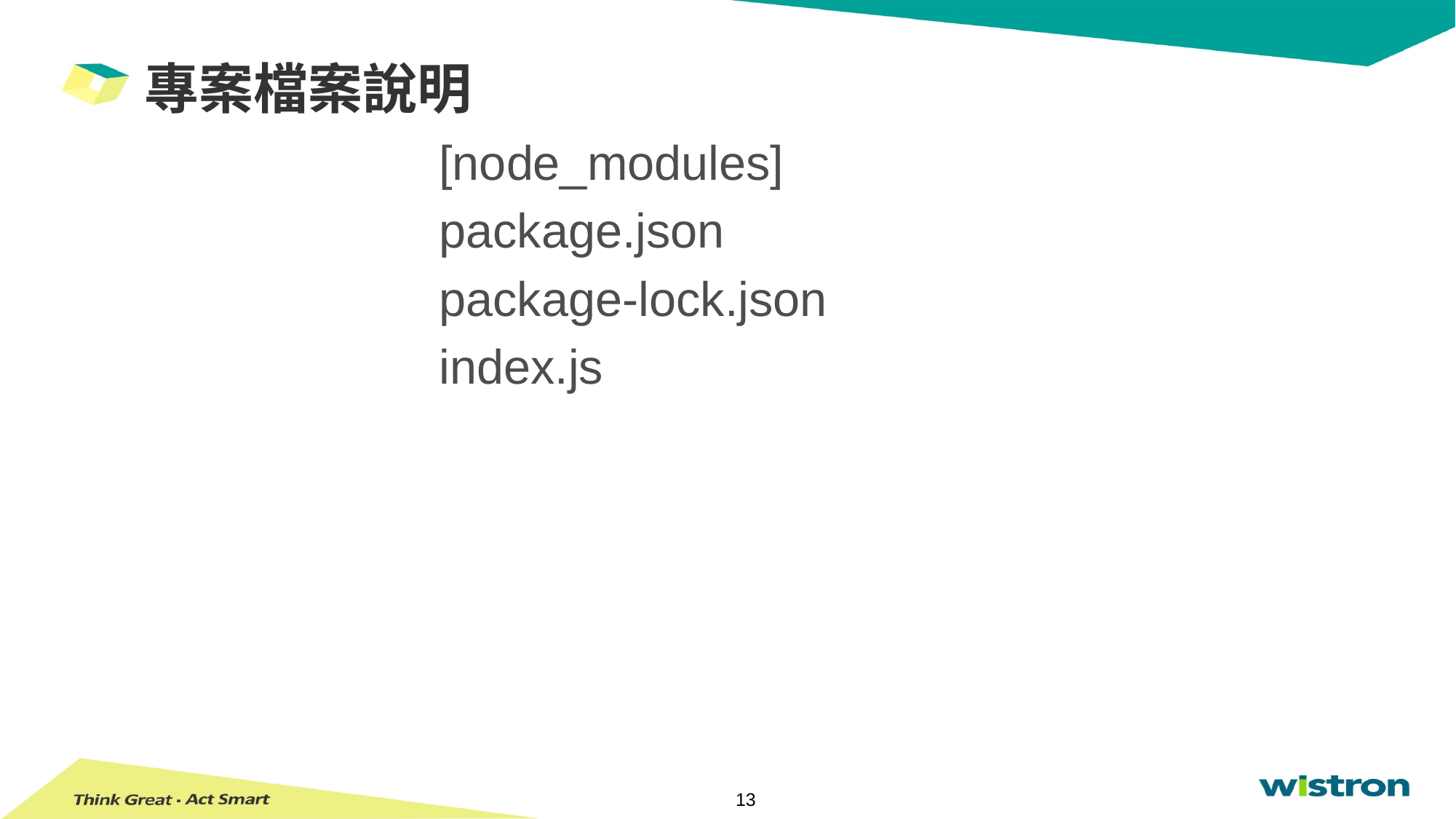

# 專案檔案說明
[node_modules]
package.json
package-lock.json
index.js
13